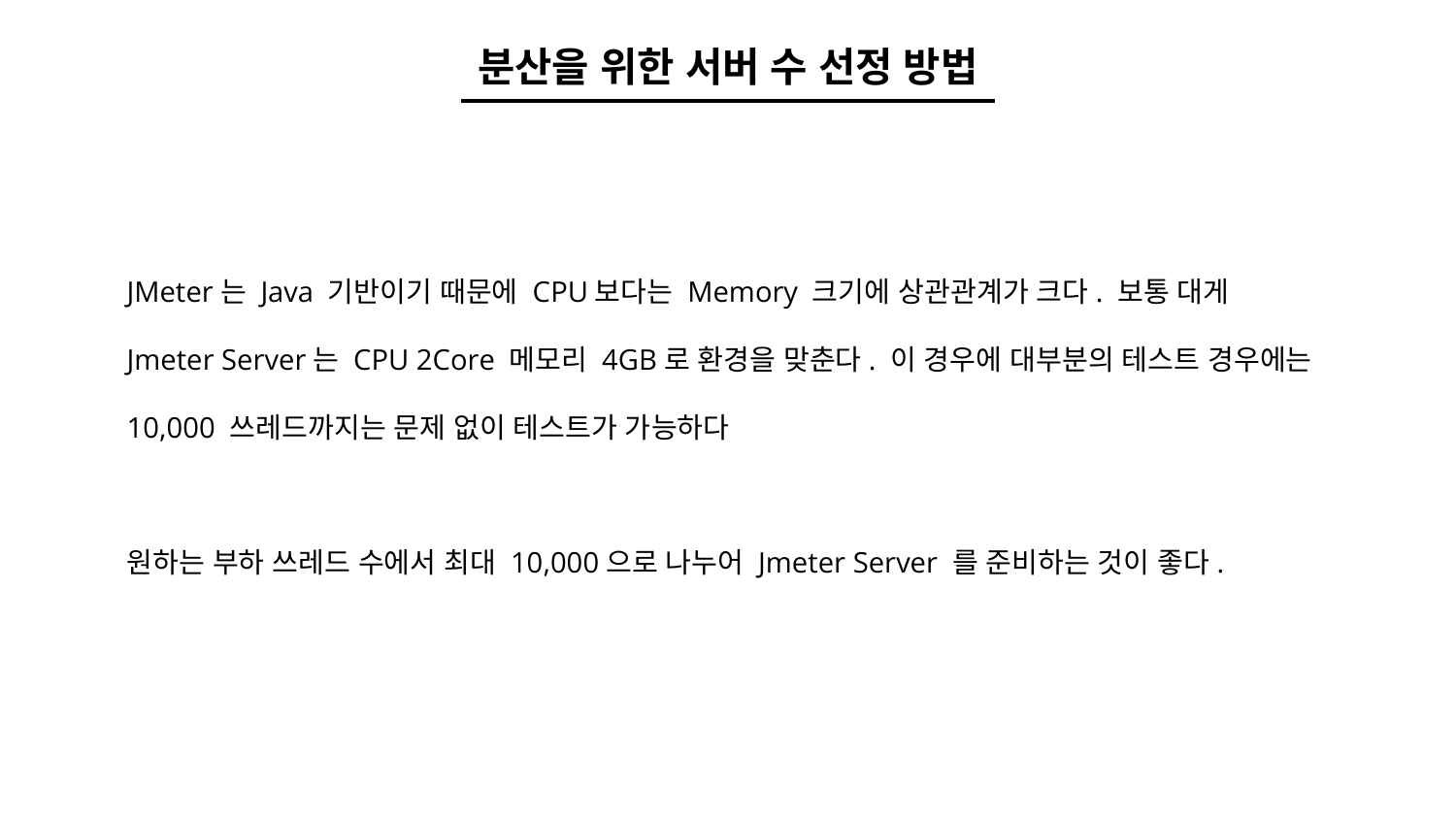

분산을 위한 서버 수 선정 방법
JMeter는 Java 기반이기 때문에 CPU보다는 Memory 크기에 상관관계가 크다. 보통 대게 Jmeter Server는 CPU 2Core 메모리 4GB로 환경을 맞춘다. 이 경우에 대부분의 테스트 경우에는 10,000 쓰레드까지는 문제 없이 테스트가 가능하다

원하는 부하 쓰레드 수에서 최대 10,000으로 나누어 Jmeter Server 를 준비하는 것이 좋다.